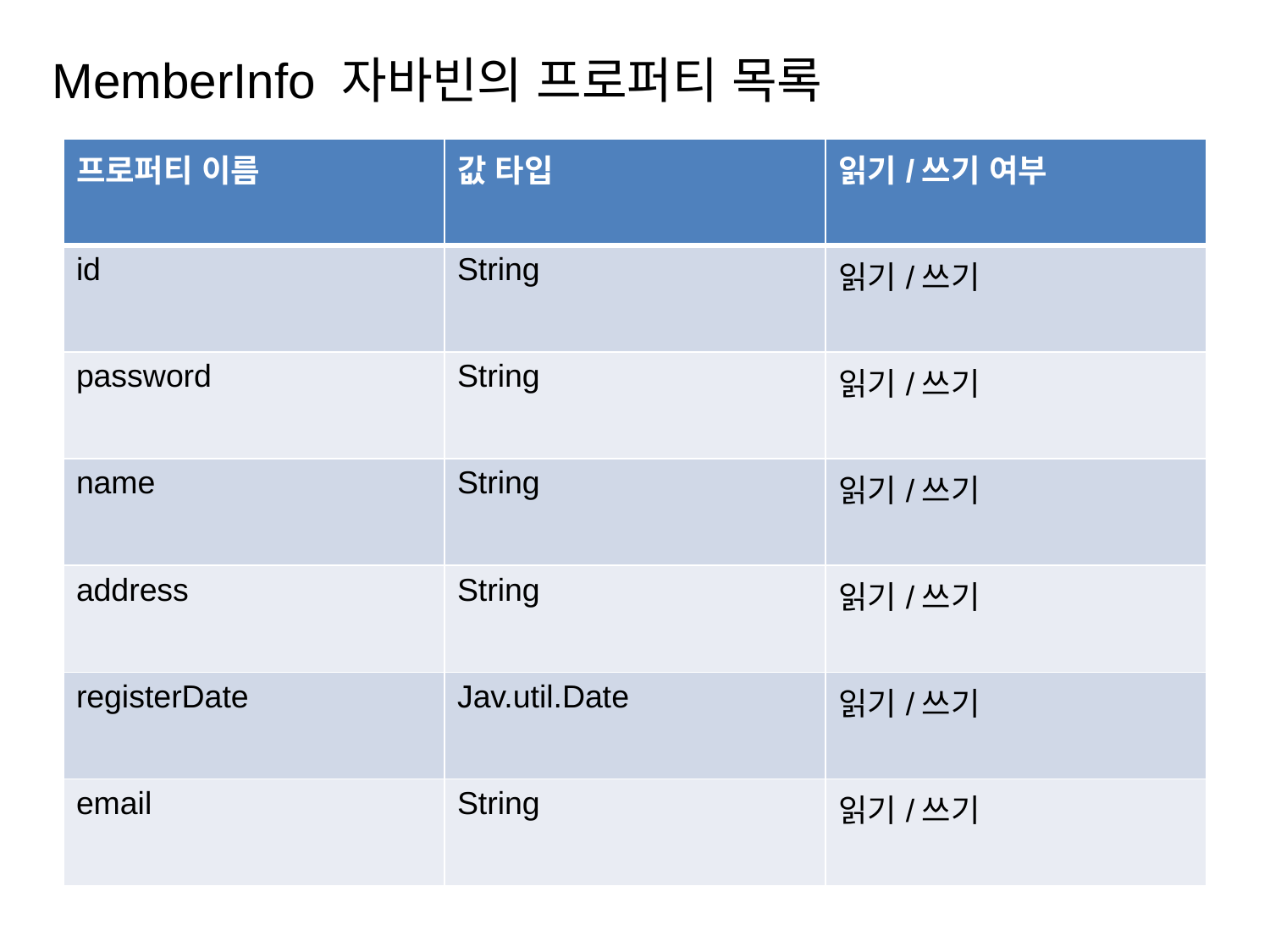

# MemberInfo 자바빈의 프로퍼티 목록
| 프로퍼티 이름 | 값 타입 | 읽기/쓰기 여부 |
| --- | --- | --- |
| id | String | 읽기/쓰기 |
| password | String | 읽기/쓰기 |
| name | String | 읽기/쓰기 |
| address | String | 읽기/쓰기 |
| registerDate | Jav.util.Date | 읽기/쓰기 |
| email | String | 읽기/쓰기 |